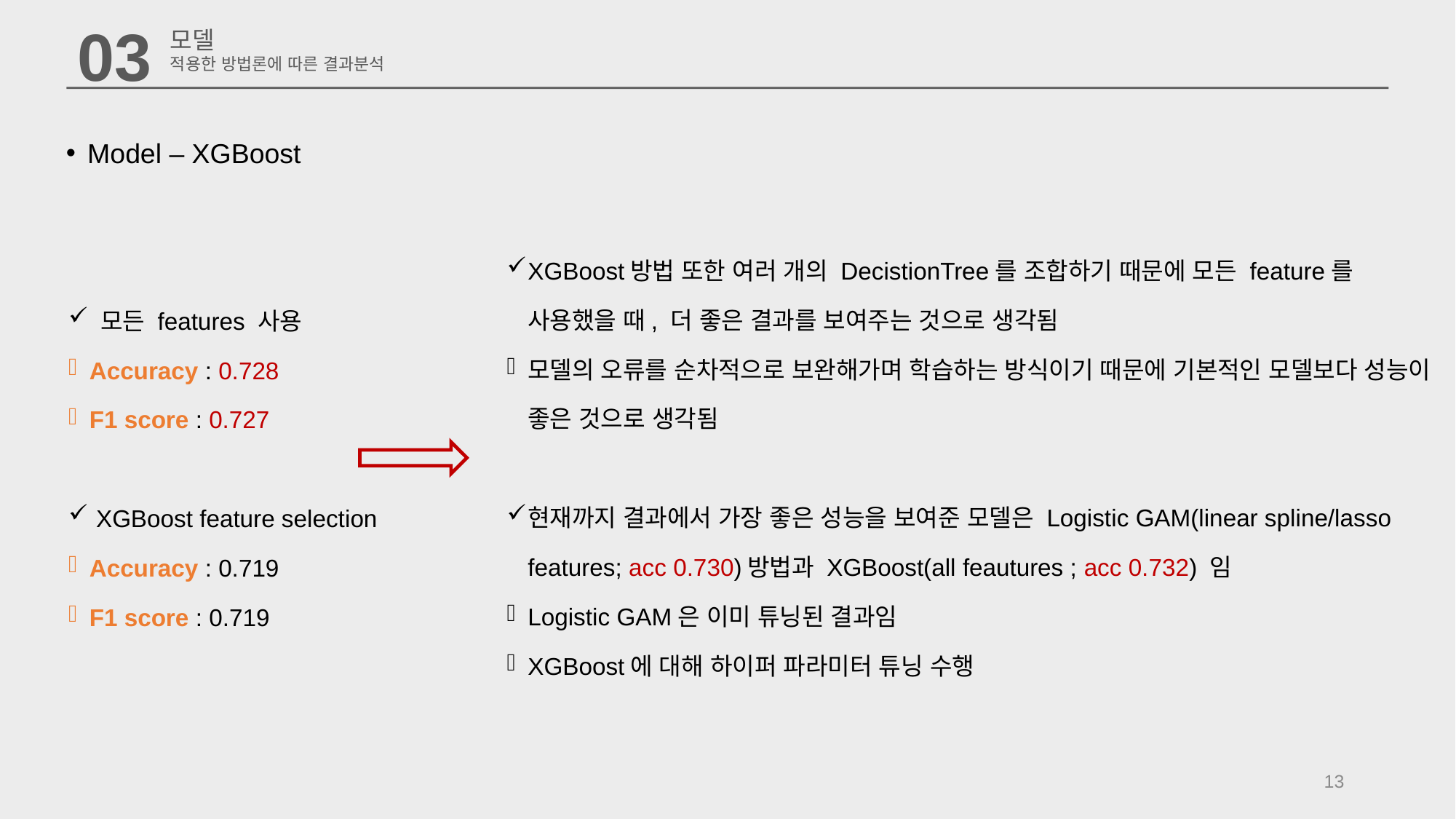

03
모델
적용한 방법론에 따른 결과분석

Model – XGBoost
XGBoost방법 또한 여러 개의 DecistionTree를 조합하기 때문에 모든 feature를 사용했을 때, 더 좋은 결과를 보여주는 것으로 생각됨
모델의 오류를 순차적으로 보완해가며 학습하는 방식이기 때문에 기본적인 모델보다 성능이 좋은 것으로 생각됨

현재까지 결과에서 가장 좋은 성능을 보여준 모델은 Logistic GAM(linear spline/lasso features; acc 0.730)방법과 XGBoost(all feautures ; acc 0.732) 임
Logistic GAM은 이미 튜닝된 결과임
XGBoost에 대해 하이퍼 파라미터 튜닝 수행
 모든 features 사용
Accuracy : 0.728
F1 score : 0.727

 XGBoost feature selection
Accuracy : 0.719
F1 score : 0.719

13